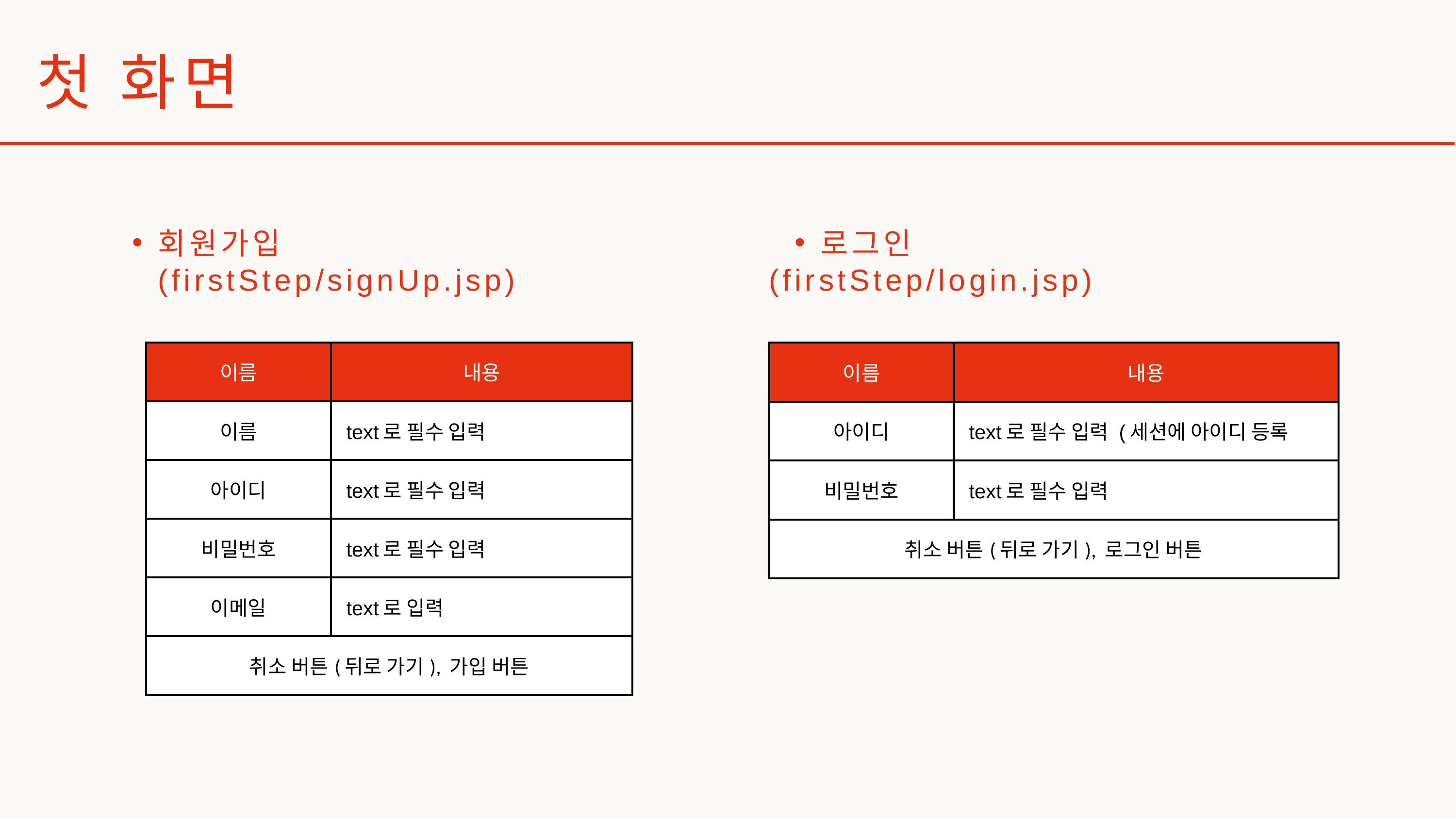

첫 화면

회원가입 (firstStep/signUp.jsp)
로그인
(firstStep/login.jsp)
| 이름 | 내용 |
| --- | --- |
| 이름 | text로 필수 입력 |
| 아이디 | text로 필수 입력 |
| 비밀번호 | text로 필수 입력 |
| 이메일 | text로 입력 |
| 취소 버튼(뒤로 가기), 가입 버튼 | 취소 버튼(뒤로 가기), 가입 버튼 |
| 이름 | 내용 |
| --- | --- |
| 아이디 | text로 필수 입력 (세션에 아이디 등록 |
| 비밀번호 | text로 필수 입력 |
| 취소 버튼(뒤로 가기), 로그인 버튼 | 취소 버튼(뒤로 가기), 로그인 버튼 |